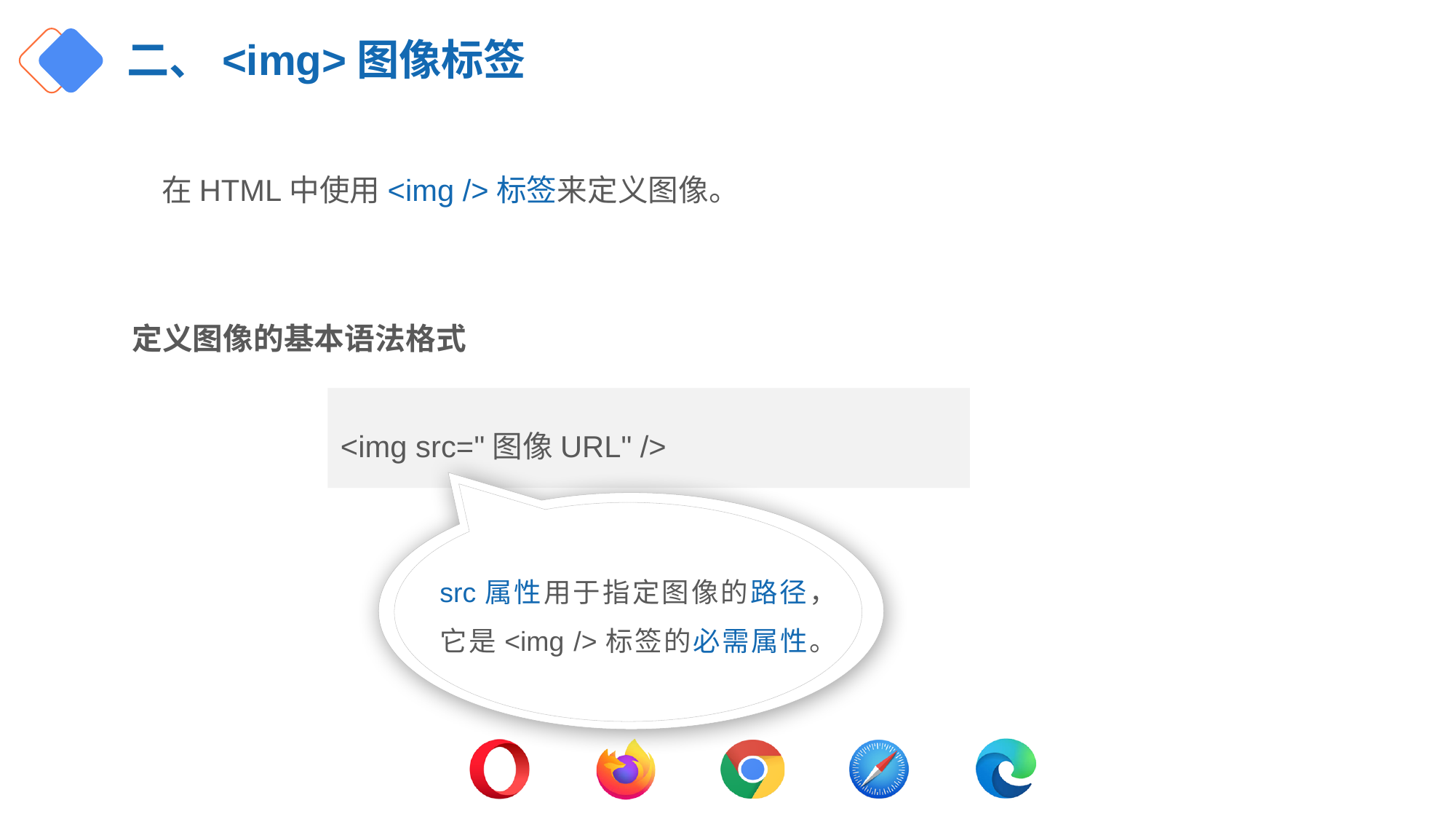

# 二、<img>图像标签
在HTML中使用<img />标签来定义图像。
定义图像的基本语法格式

<img src="图像URL" />

src属性用于指定图像的路径，它是<img />标签的必需属性。